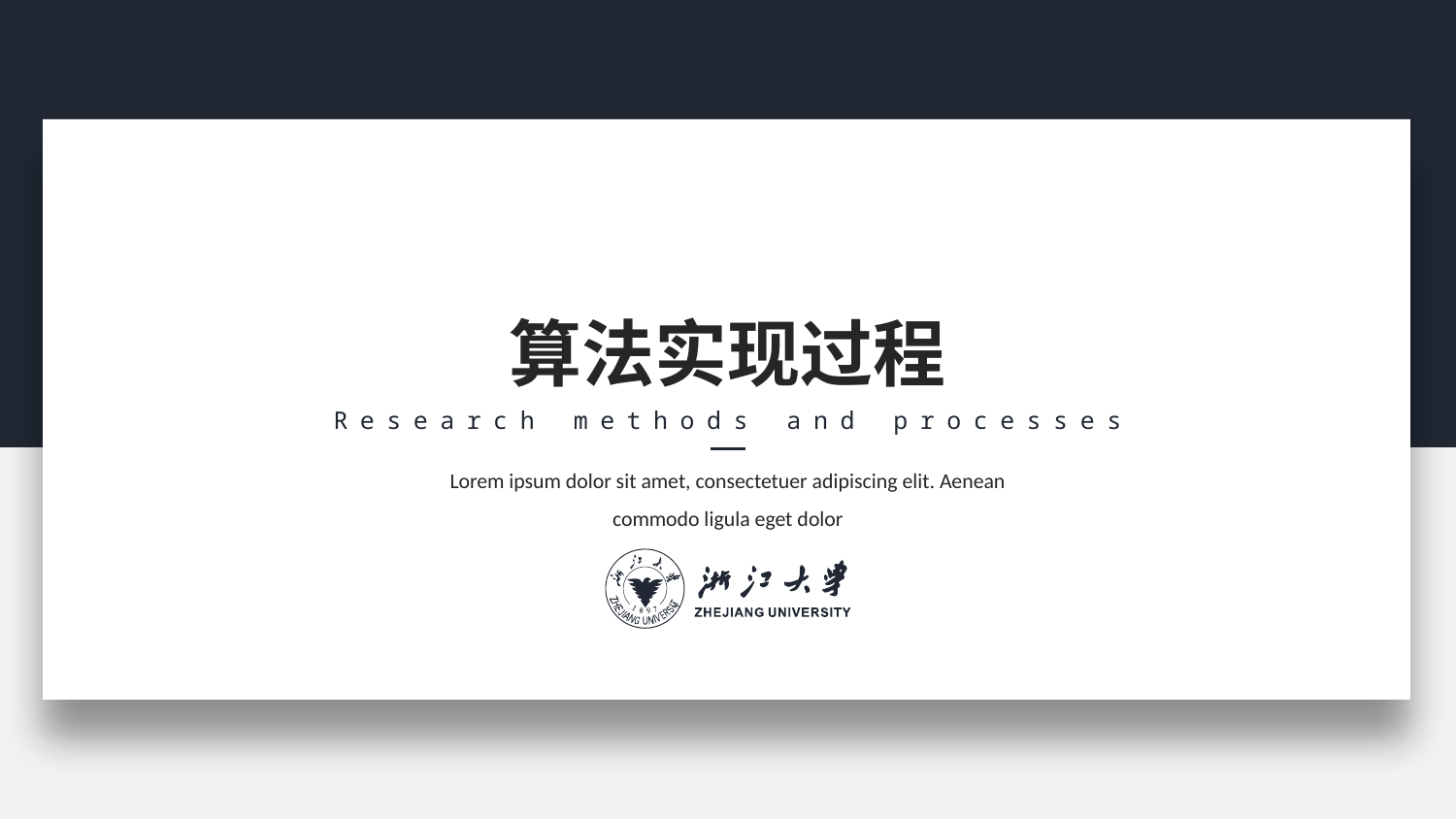

算法实现过程
Research methods and processes
Lorem ipsum dolor sit amet, consectetuer adipiscing elit. Aenean commodo ligula eget dolor